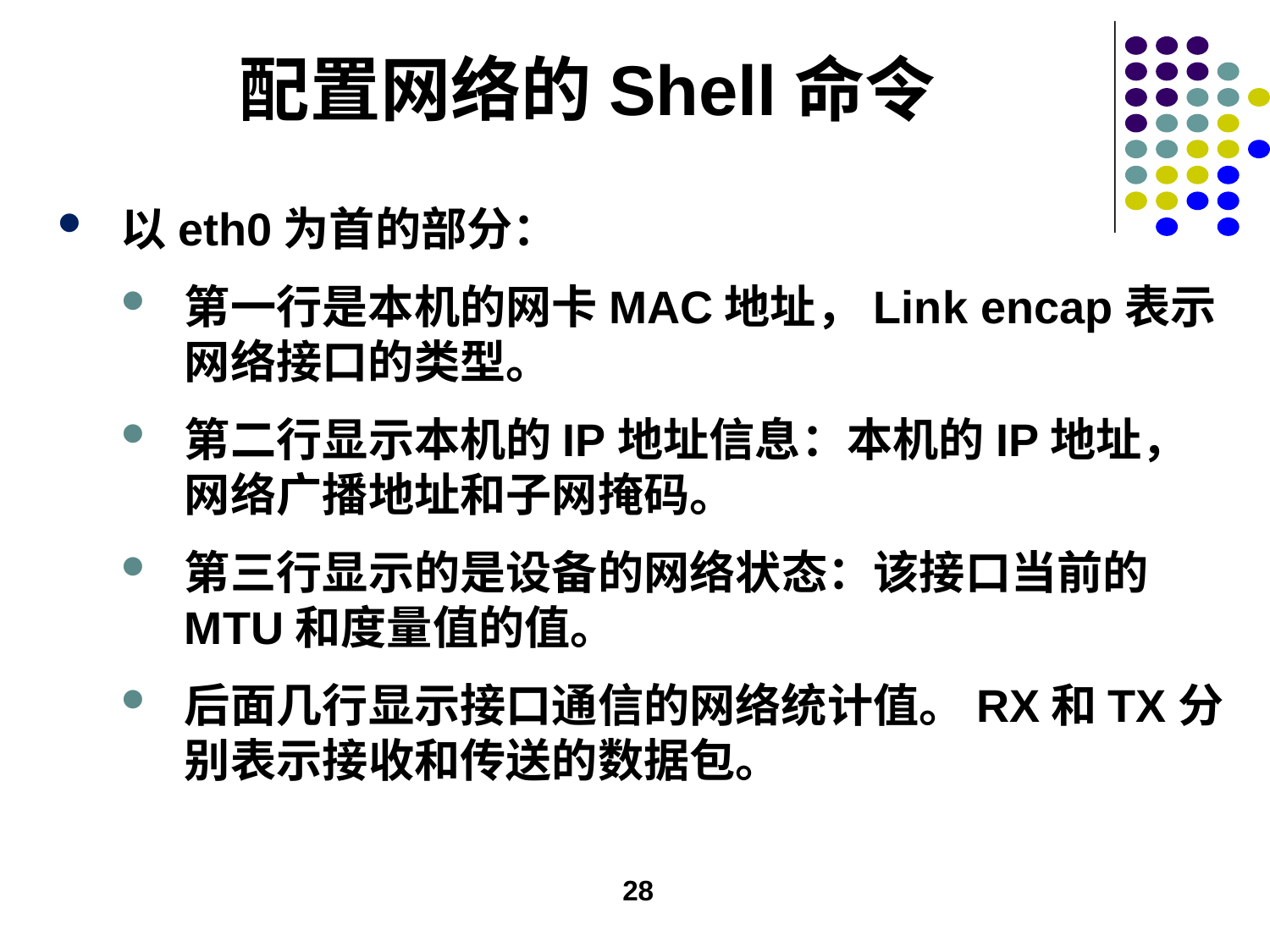

# 配置网络的Shell命令
以eth0为首的部分：
第一行是本机的网卡MAC地址，Link encap表示网络接口的类型。
第二行显示本机的IP地址信息：本机的IP地址，网络广播地址和子网掩码。
第三行显示的是设备的网络状态：该接口当前的MTU和度量值的值。
后面几行显示接口通信的网络统计值。RX和TX分别表示接收和传送的数据包。

28